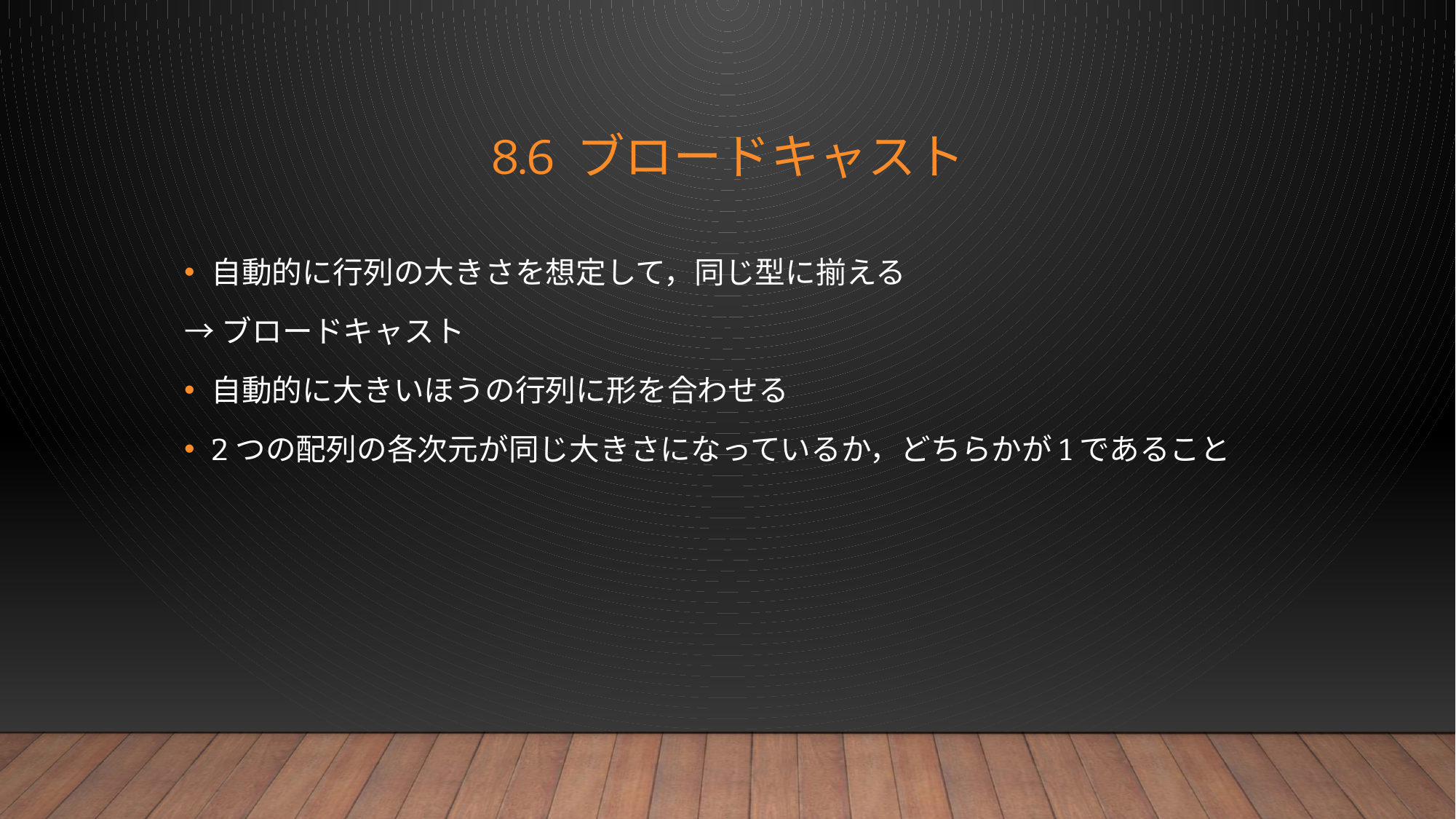

# 8.6 ブロードキャスト
自動的に行列の大きさを想定して，同じ型に揃える
→ブロードキャスト
自動的に大きいほうの行列に形を合わせる
2つの配列の各次元が同じ大きさになっているか，どちらかが1であること